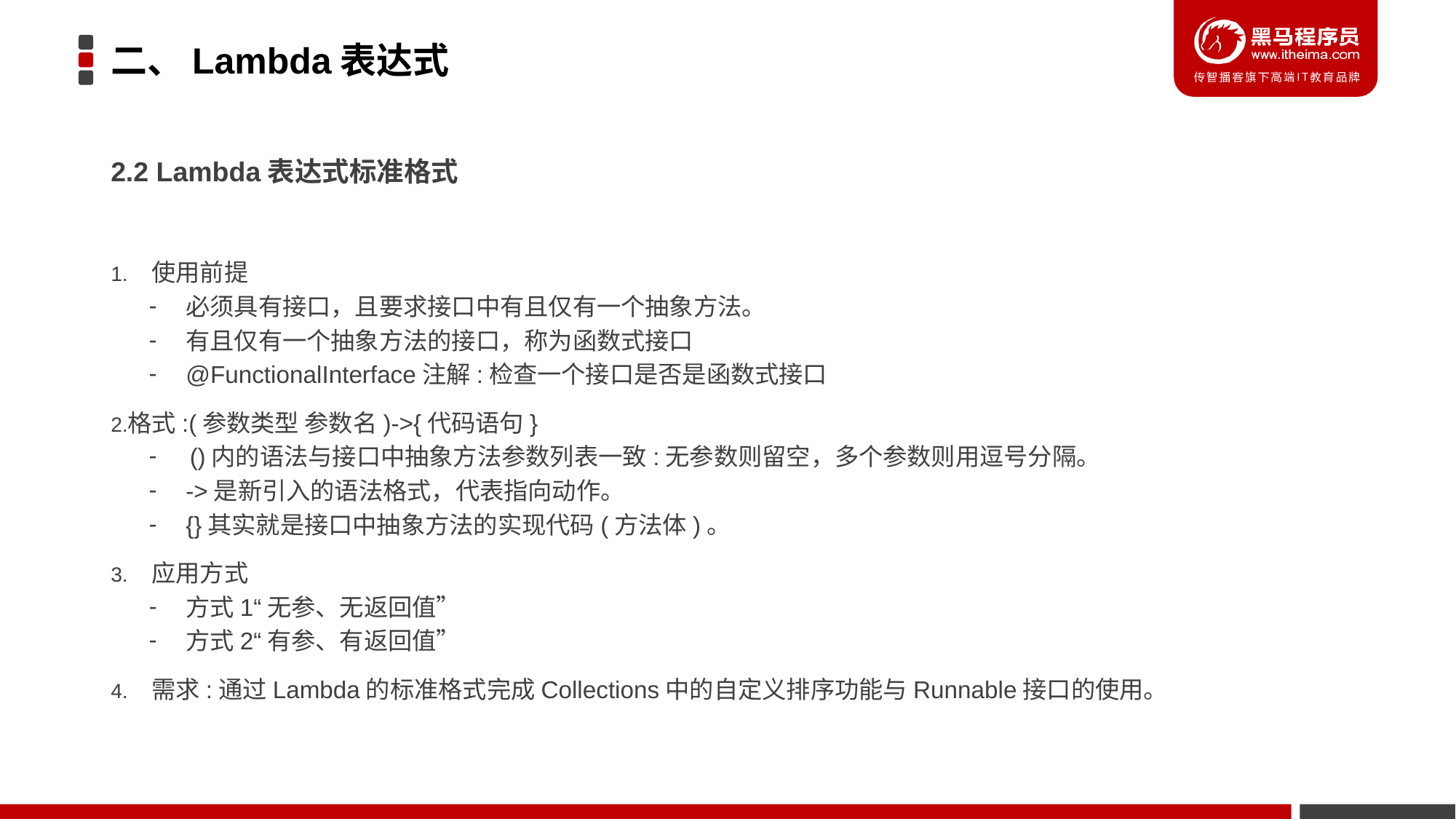

# 二、Lambda表达式
2.2 Lambda表达式标准格式
使用前提
必须具有接口，且要求接口中有且仅有一个抽象方法。
有且仅有一个抽象方法的接口，称为函数式接口
@FunctionalInterface注解:检查一个接口是否是函数式接口
格式:(参数类型 参数名)->{代码语句}
()内的语法与接口中抽象方法参数列表一致:无参数则留空，多个参数则用逗号分隔。
->是新引入的语法格式，代表指向动作。
{}其实就是接口中抽象方法的实现代码(方法体)。
应用方式
方式1“无参、无返回值”
方式2“有参、有返回值”
需求:通过Lambda的标准格式完成Collections中的自定义排序功能与Runnable接口的使用。